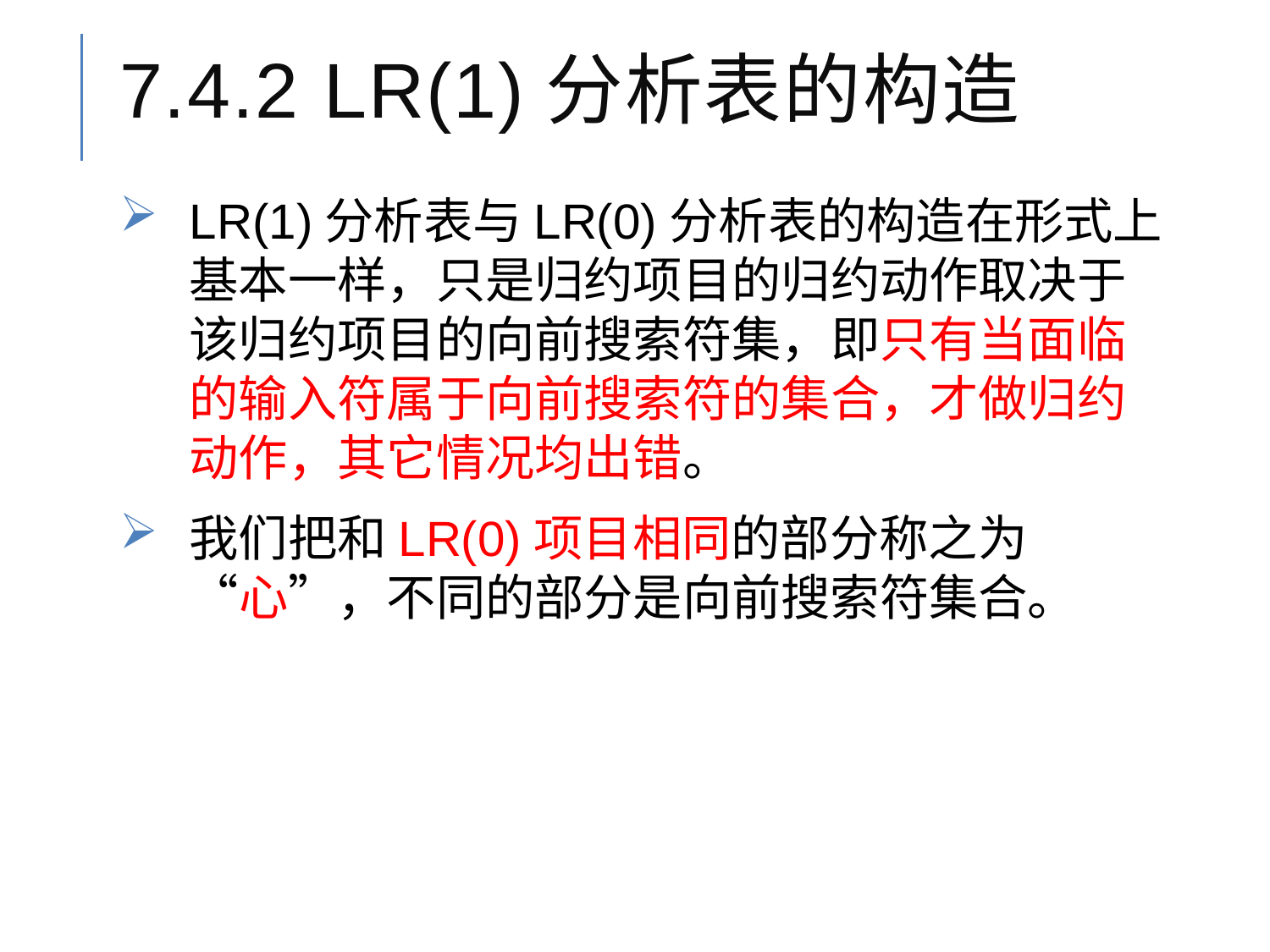

# 7.4.2 LR(1)分析表的构造
LR(1)分析表与LR(0)分析表的构造在形式上基本一样，只是归约项目的归约动作取决于该归约项目的向前搜索符集，即只有当面临的输入符属于向前搜索符的集合，才做归约动作，其它情况均出错。
我们把和LR(0)项目相同的部分称之为“心”，不同的部分是向前搜索符集合。
73